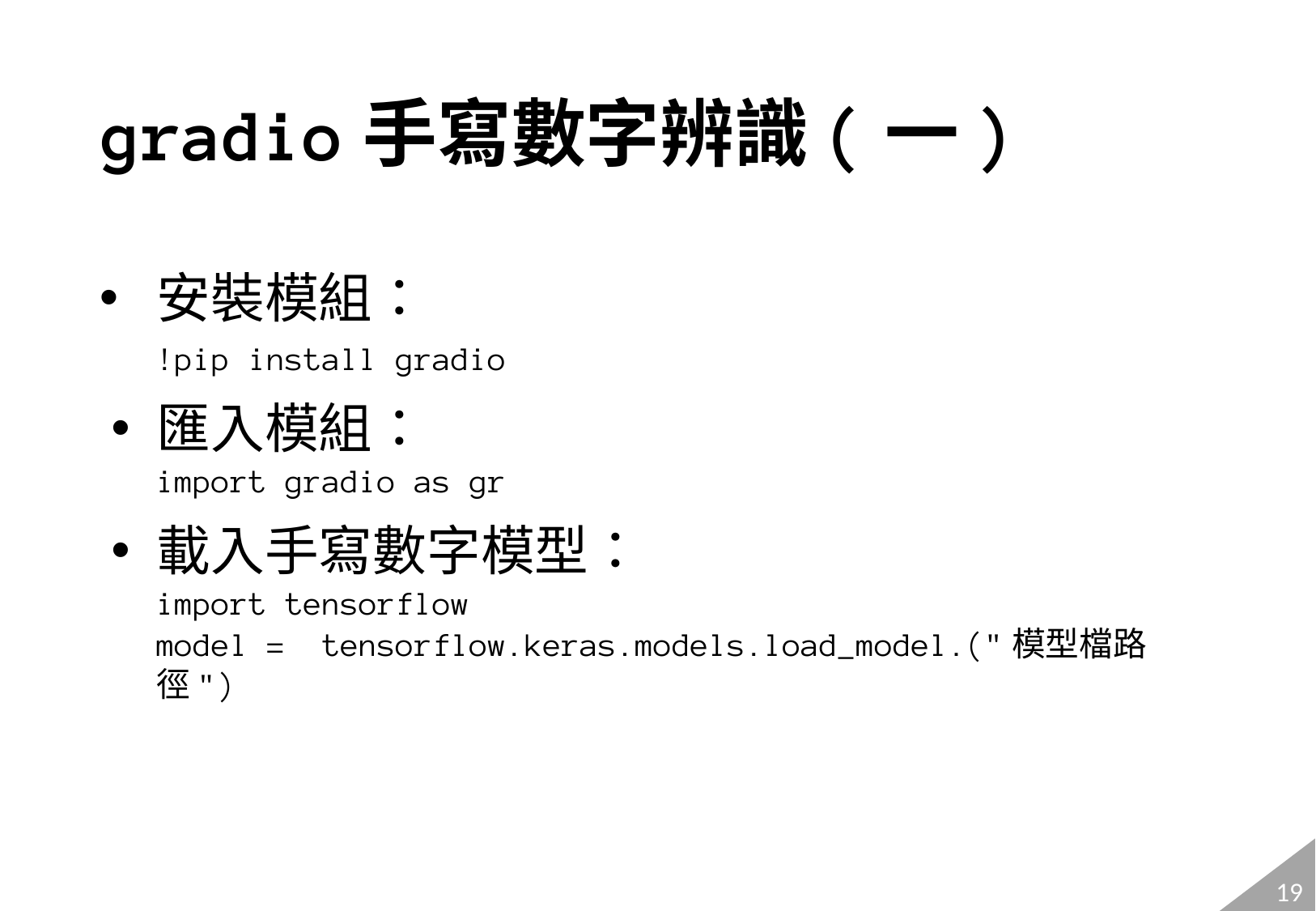

# gradio手寫數字辨識(一)
安裝模組：
!pip install gradio
匯入模組：
import gradio as gr
載入手寫數字模型：
import tensorflow
model =  tensorflow.keras.models.load_model.("模型檔路徑")
19